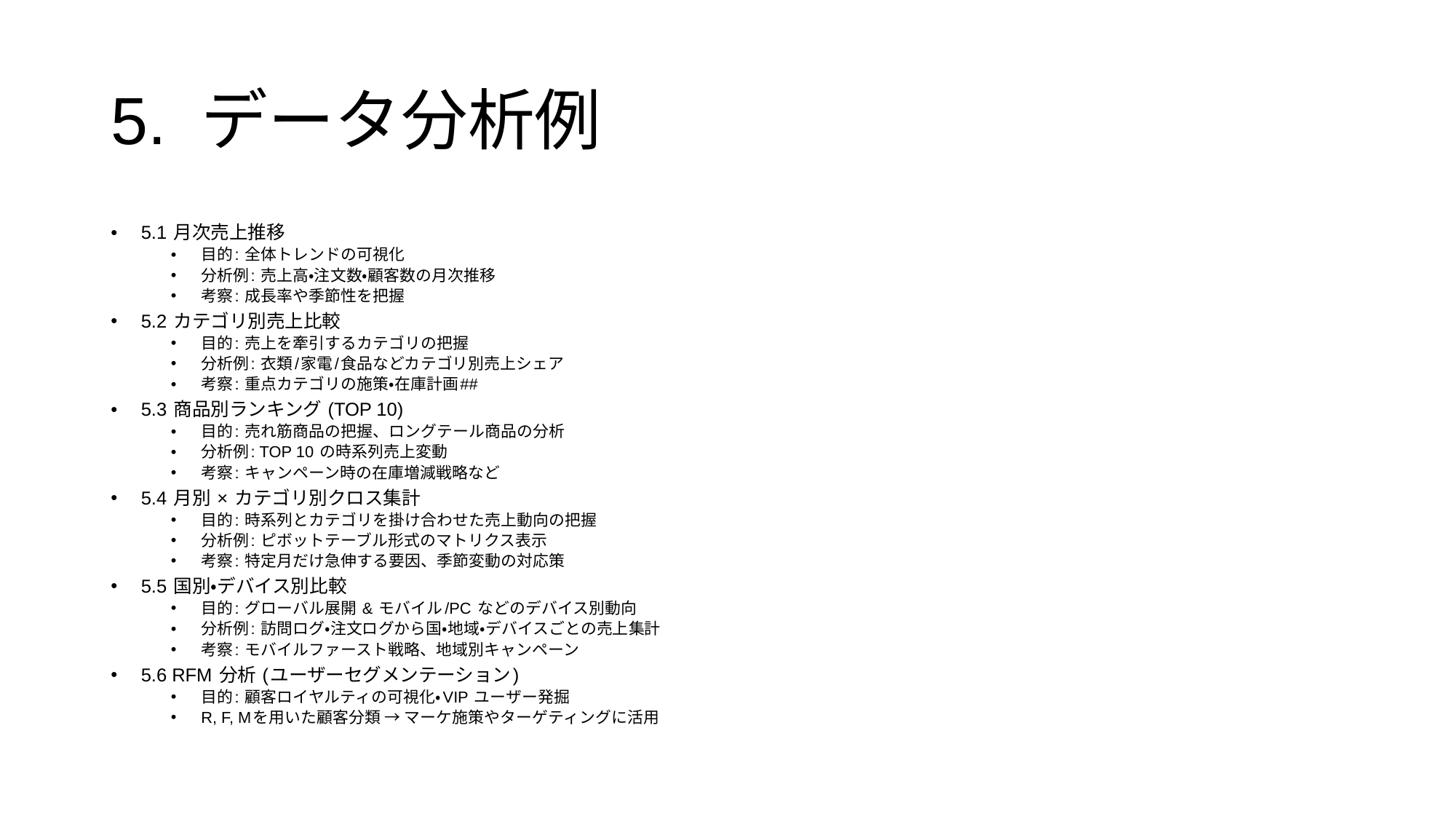

# 5. データ分析例
5.1 月次売上推移
目的: 全体トレンドの可視化
分析例: 売上高・注文数・顧客数の月次推移
考察: 成長率や季節性を把握
5.2 カテゴリ別売上比較
目的: 売上を牽引するカテゴリの把握
分析例: 衣類/家電/食品などカテゴリ別売上シェア
考察: 重点カテゴリの施策・在庫計画##
5.3 商品別ランキング (TOP 10)
目的: 売れ筋商品の把握、ロングテール商品の分析
分析例: TOP 10 の時系列売上変動
考察: キャンペーン時の在庫増減戦略など
5.4 月別 × カテゴリ別クロス集計
目的: 時系列とカテゴリを掛け合わせた売上動向の把握
分析例: ピボットテーブル形式のマトリクス表示
考察: 特定月だけ急伸する要因、季節変動の対応策
5.5 国別・デバイス別比較
目的: グローバル展開 & モバイル/PC などのデバイス別動向
分析例: 訪問ログ・注文ログから国・地域・デバイスごとの売上集計
考察: モバイルファースト戦略、地域別キャンペーン
5.6 RFM 分析 (ユーザーセグメンテーション)
目的: 顧客ロイヤルティの可視化・VIP ユーザー発掘
R, F, Mを用いた顧客分類 → マーケ施策やターゲティングに活用